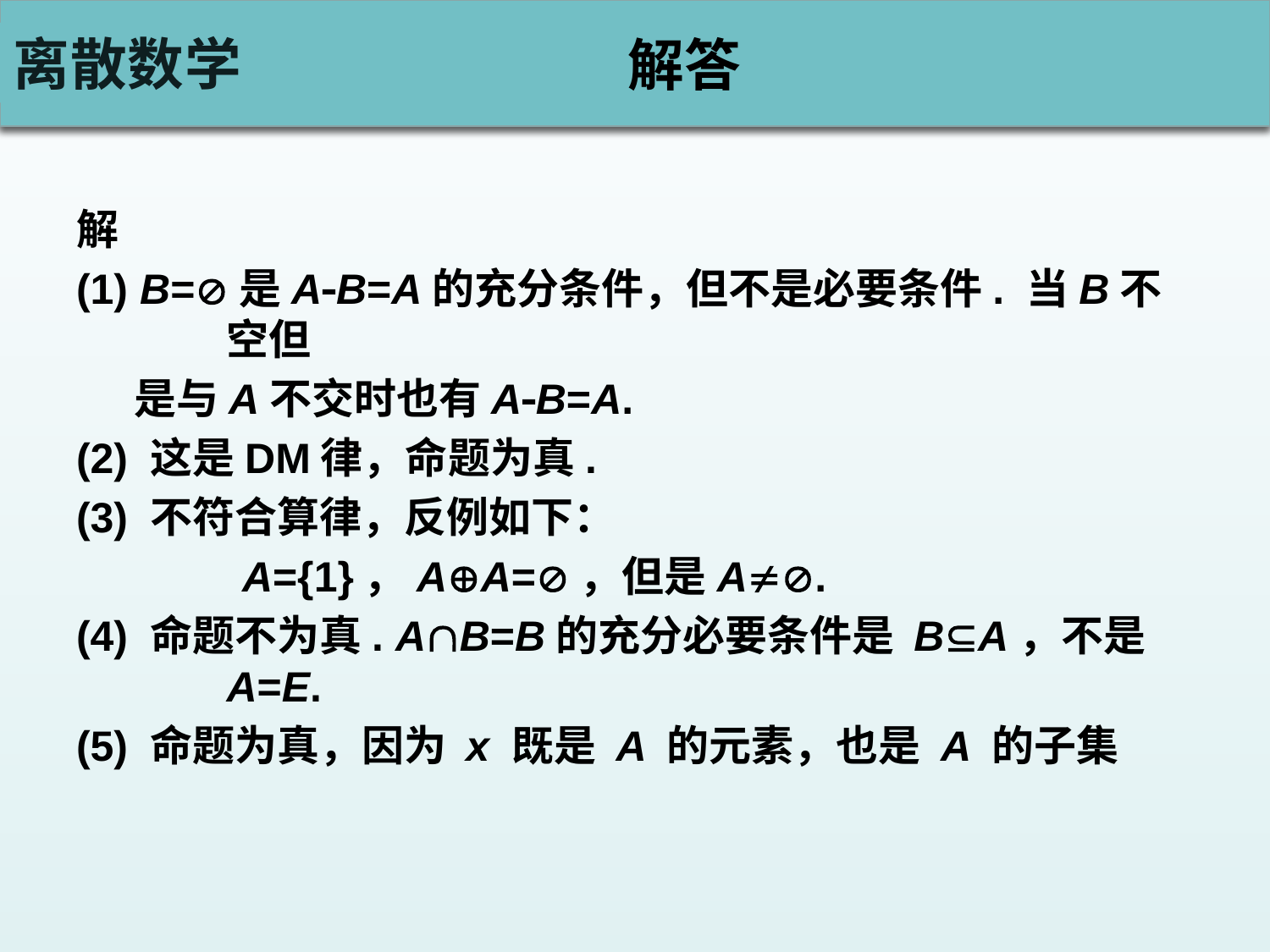

# 解答
解
(1) B=∅是A−B=A的充分条件，但不是必要条件. 当B不空但
     是与A不交时也有A−B=A.
(2) 这是DM律，命题为真.
(3) 不符合算律，反例如下：
              A={1}，A⊕A=∅，但是A≠∅.
(4) 命题不为真. A∩B=B的充分必要条件是 B⊆A，不是A=E.
(5) 命题为真，因为 x 既是 A 的元素，也是 A 的子集